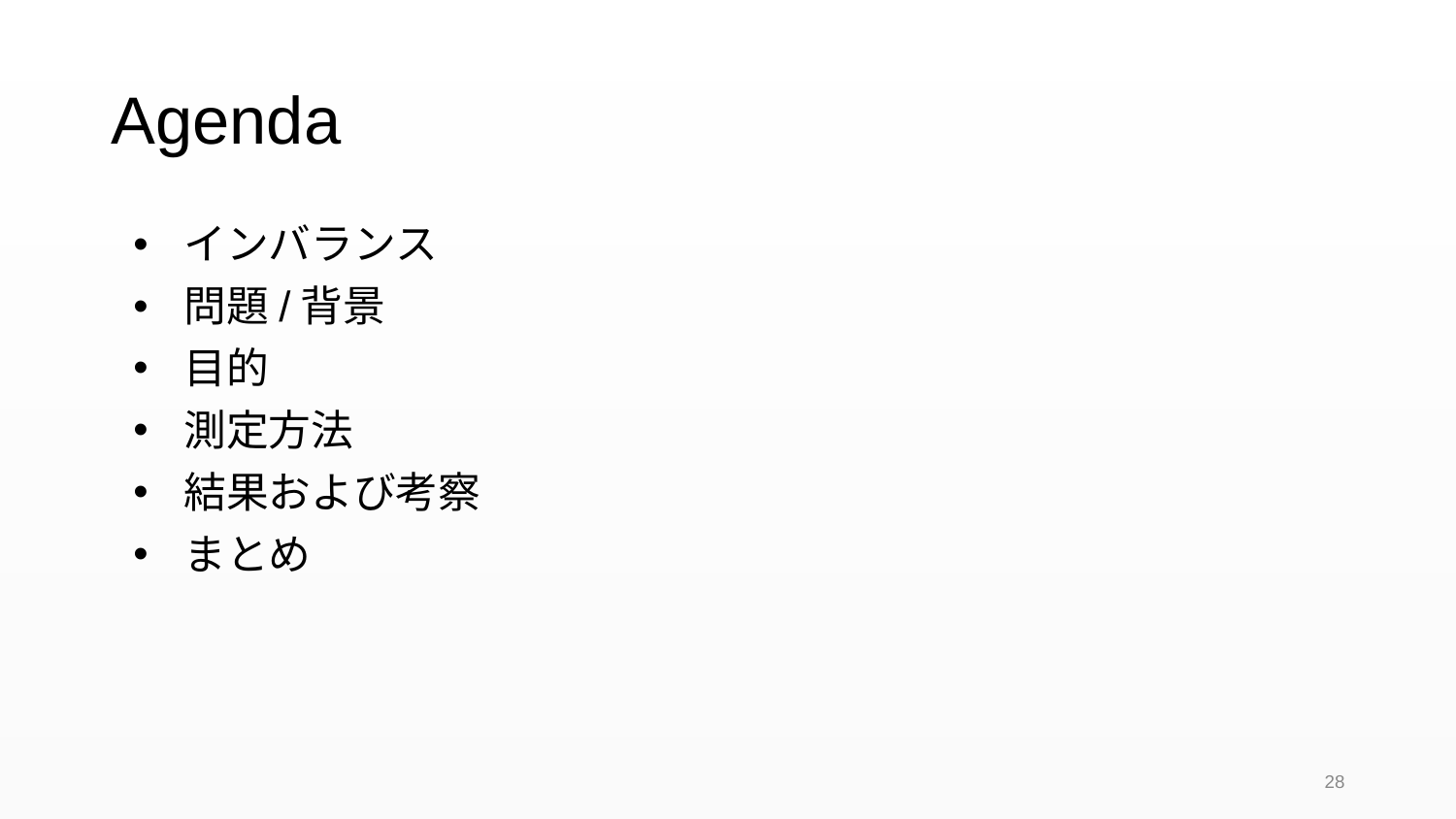

# Agenda
インバランス
問題/背景
目的
測定方法
結果および考察
まとめ

28